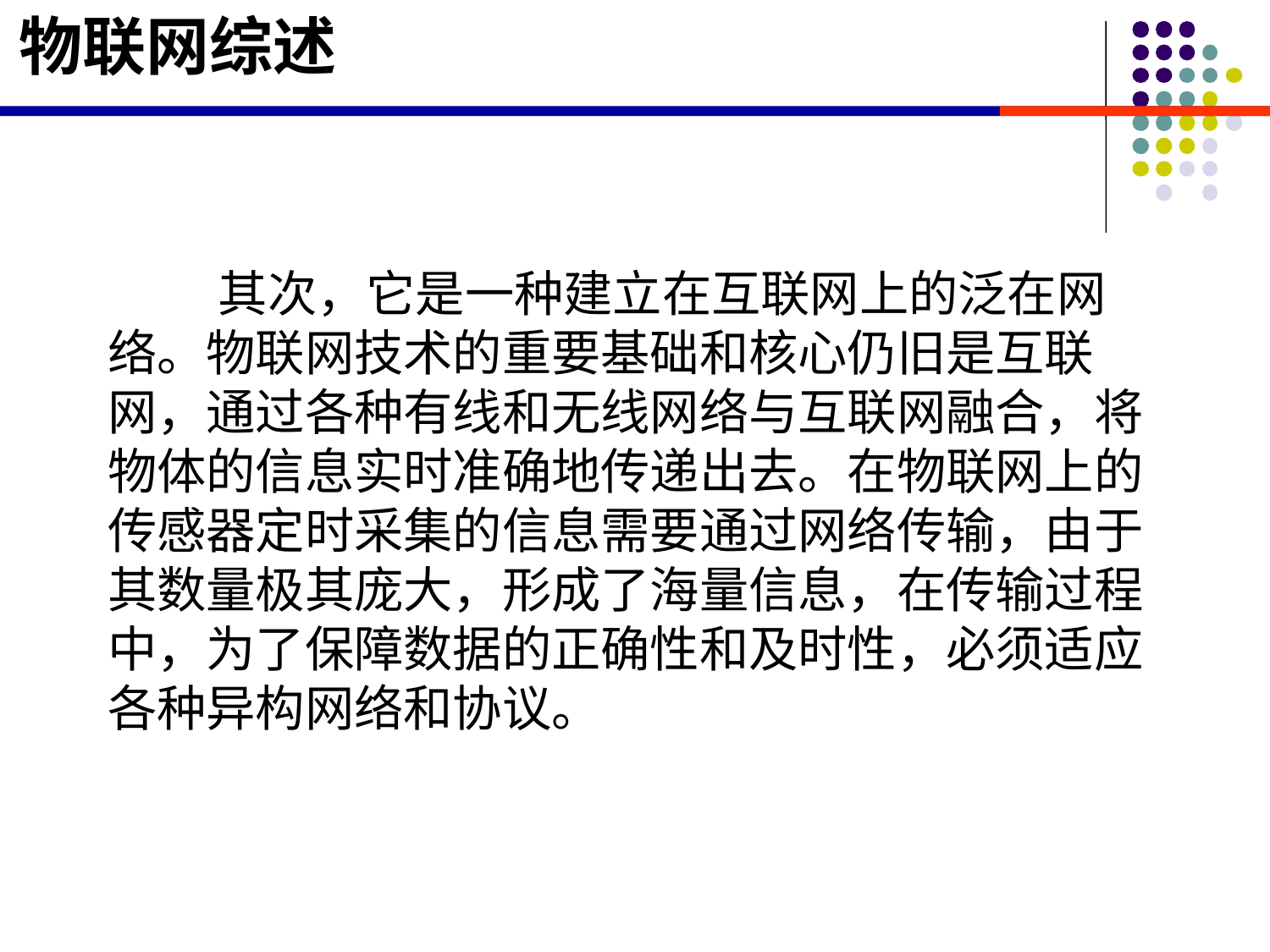

物联网综述

         其次，它是一种建立在互联网上的泛在网络。物联网技术的重要基础和核心仍旧是互联网，通过各种有线和无线网络与互联网融合，将物体的信息实时准确地传递出去。在物联网上的传感器定时采集的信息需要通过网络传输，由于其数量极其庞大，形成了海量信息，在传输过程中，为了保障数据的正确性和及时性，必须适应各种异构网络和协议。